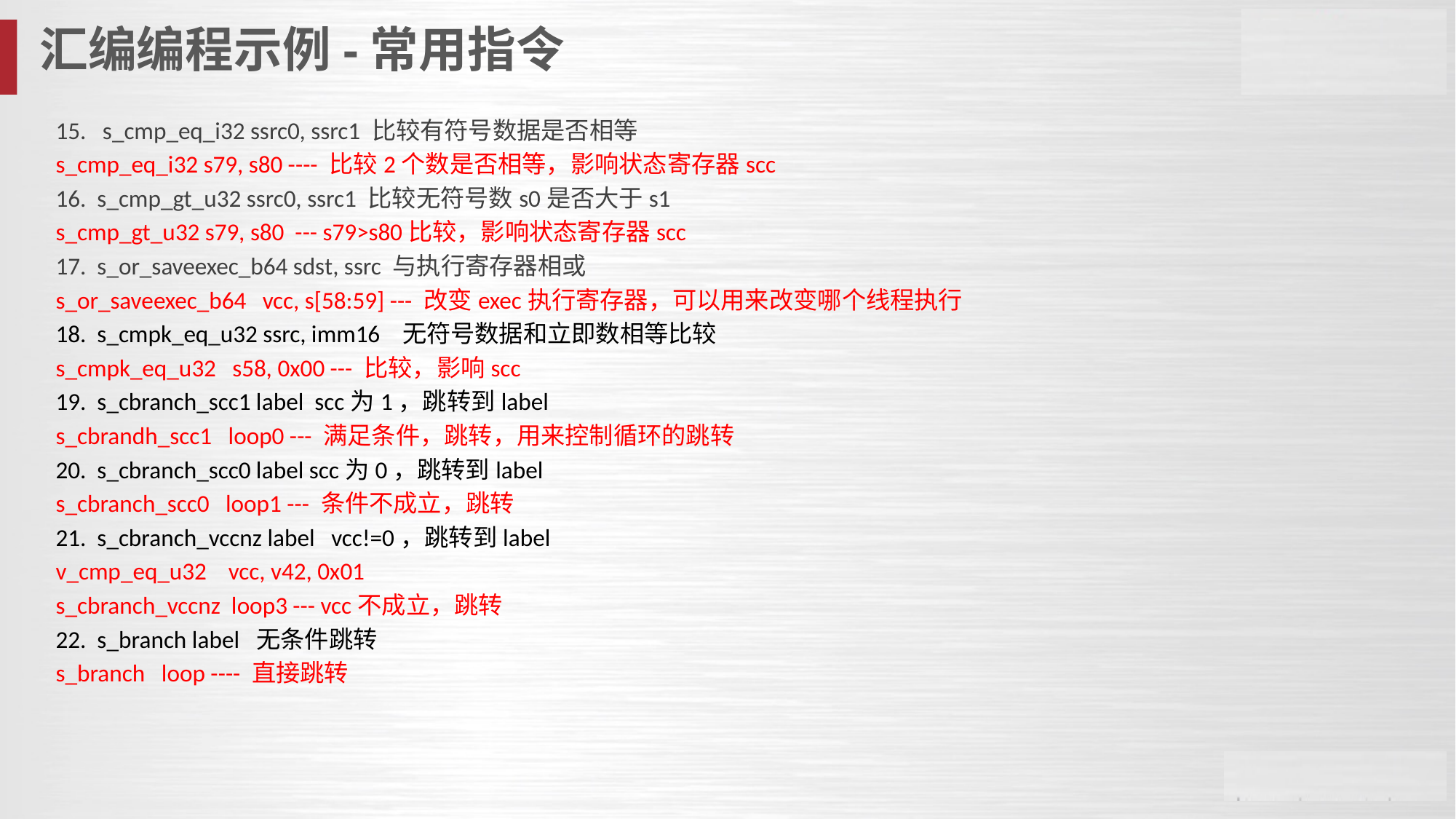

汇编编程示例-常用指令
15.   s_cmp_eq_i32 ssrc0, ssrc1 比较有符号数据是否相等
s_cmp_eq_i32 s79, s80 ---- 比较2个数是否相等，影响状态寄存器scc
16.  s_cmp_gt_u32 ssrc0, ssrc1 比较无符号数s0是否大于s1
s_cmp_gt_u32 s79, s80  --- s79>s80比较，影响状态寄存器scc
17.  s_or_saveexec_b64 sdst, ssrc 与执行寄存器相或
s_or_saveexec_b64   vcc, s[58:59] --- 改变exec执行寄存器，可以用来改变哪个线程执行
18.  s_cmpk_eq_u32 ssrc, imm16   无符号数据和立即数相等比较
s_cmpk_eq_u32   s58, 0x00 --- 比较，影响scc
19.  s_cbranch_scc1 label  scc为1，跳转到label
s_cbrandh_scc1   loop0 --- 满足条件，跳转，用来控制循环的跳转
20.  s_cbranch_scc0 label scc为0，跳转到label
s_cbranch_scc0   loop1 --- 条件不成立，跳转
21.  s_cbranch_vccnz label   vcc!=0，跳转到label
v_cmp_eq_u32    vcc, v42, 0x01
s_cbranch_vccnz  loop3 --- vcc不成立，跳转
22.  s_branch label  无条件跳转
s_branch   loop ---- 直接跳转